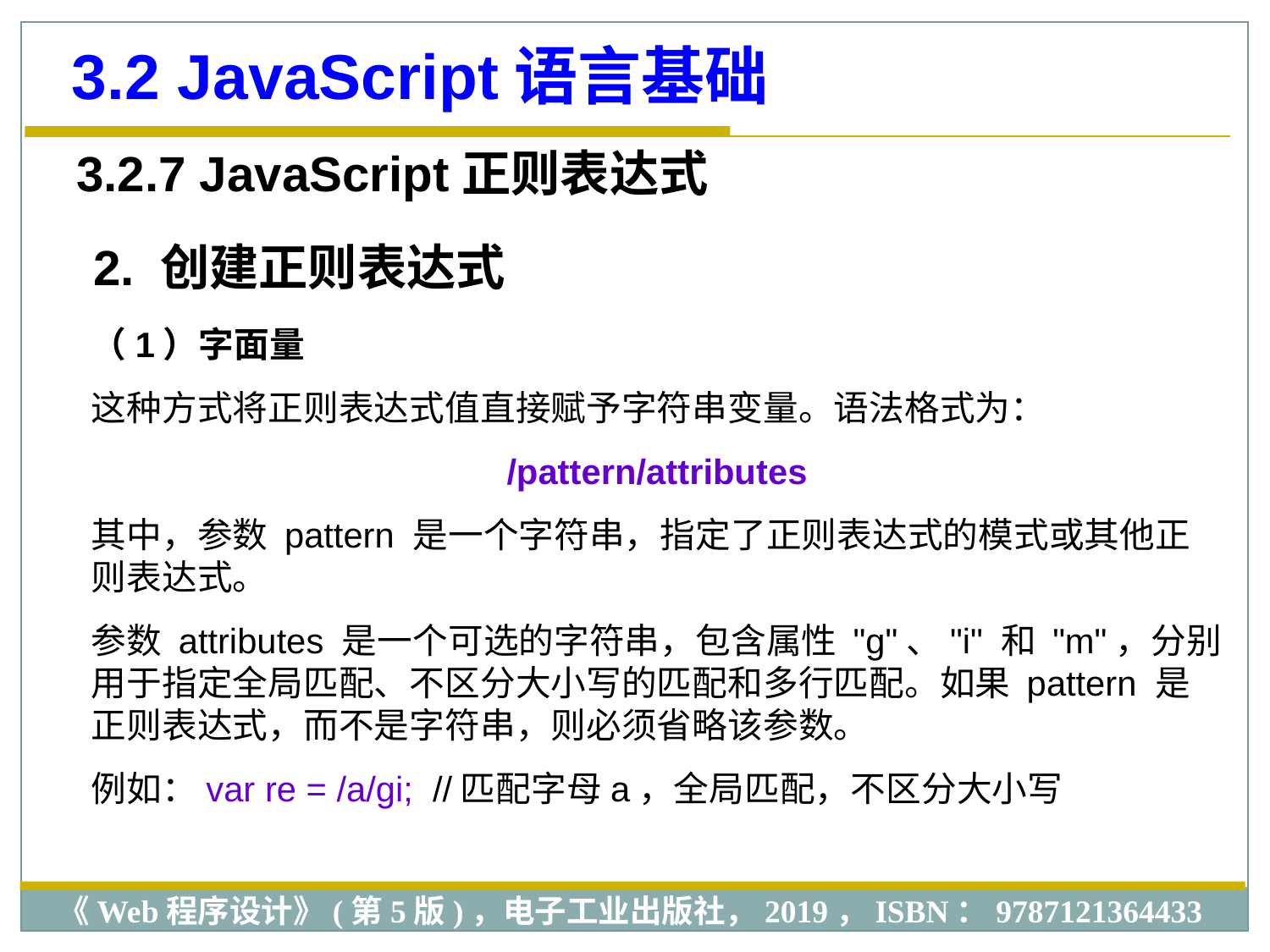

3.2 JavaScript语言基础
3.2.7 JavaScript正则表达式
2. 创建正则表达式
（1）字面量
这种方式将正则表达式值直接赋予字符串变量。语法格式为：
/pattern/attributes
其中，参数 pattern 是一个字符串，指定了正则表达式的模式或其他正则表达式。
参数 attributes 是一个可选的字符串，包含属性 "g"、"i" 和 "m"，分别用于指定全局匹配、不区分大小写的匹配和多行匹配。如果 pattern 是正则表达式，而不是字符串，则必须省略该参数。
例如：var re = /a/gi;  //匹配字母a，全局匹配，不区分大小写